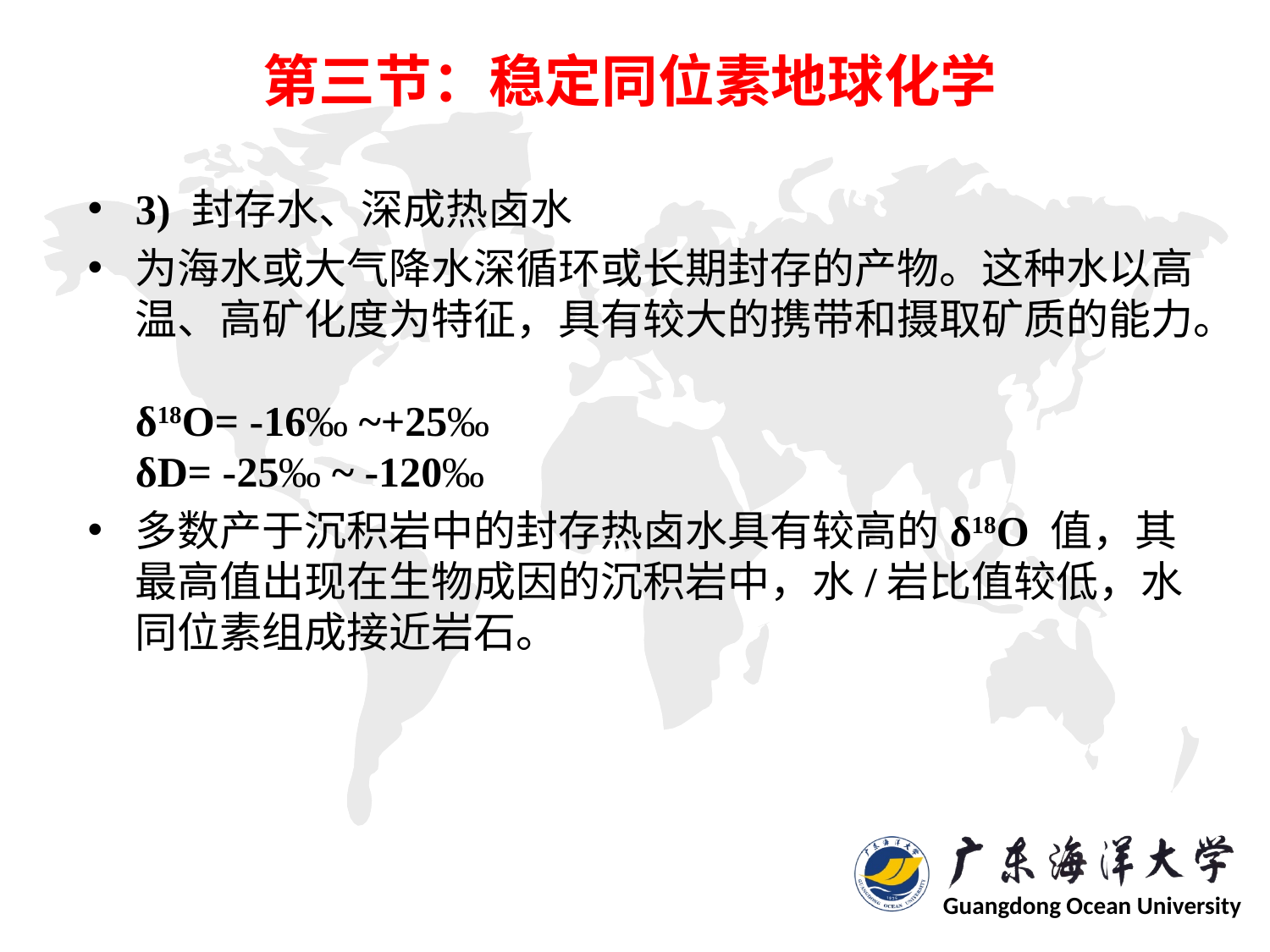

# 第三节：稳定同位素地球化学
3) 封存水、深成热卤水
为海水或大气降水深循环或长期封存的产物。这种水以高温、高矿化度为特征，具有较大的携带和摄取矿质的能力。
δ18O= -16‰ ~+25‰
δD= -25‰ ~ -120‰
多数产于沉积岩中的封存热卤水具有较高的δ18O 值，其最高值出现在生物成因的沉积岩中，水/岩比值较低，水同位素组成接近岩石。